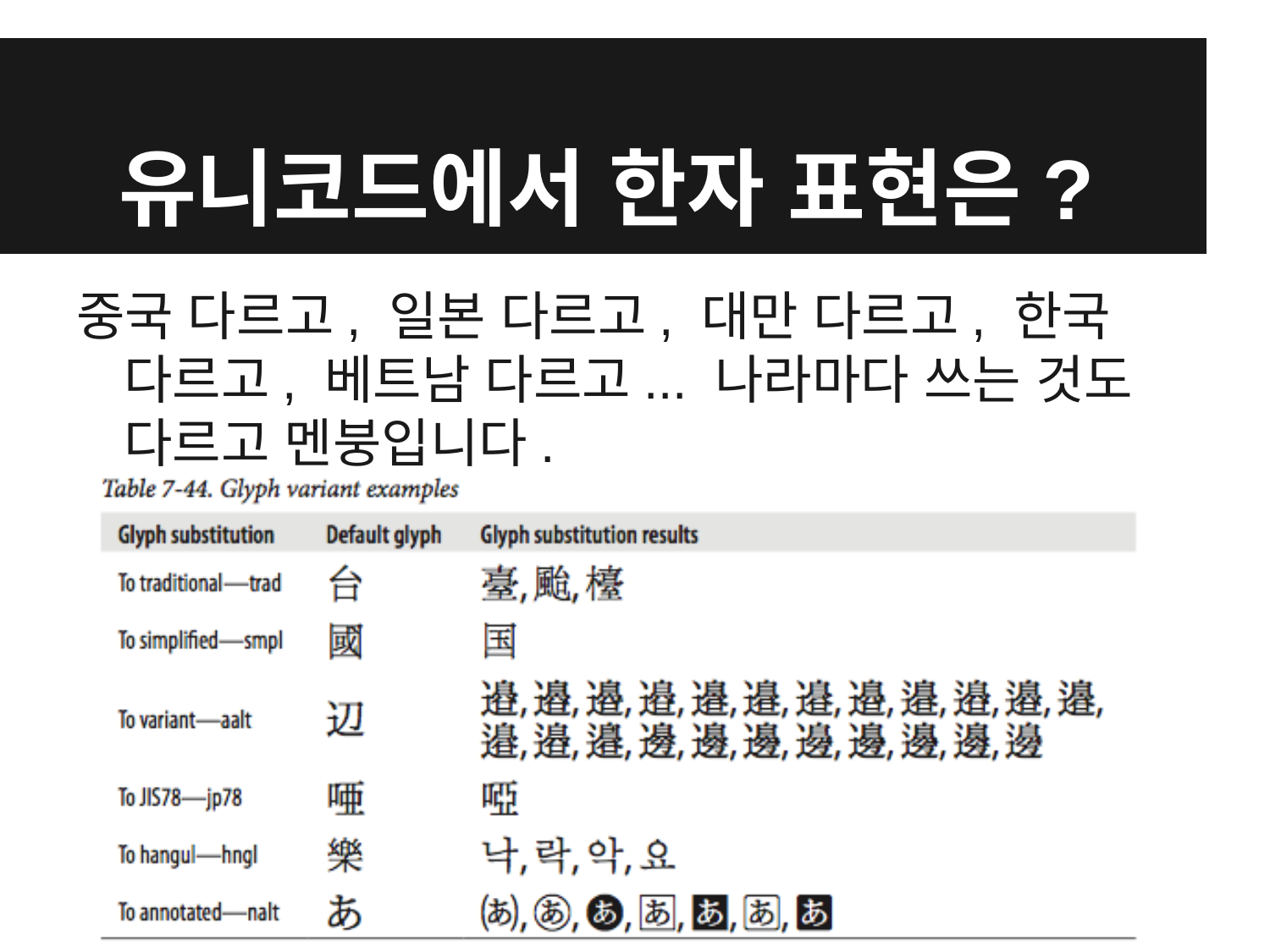

# 유니코드에서 한자 표현은?
중국 다르고, 일본 다르고, 대만 다르고, 한국 다르고, 베트남 다르고... 나라마다 쓰는 것도 다르고 멘붕입니다.